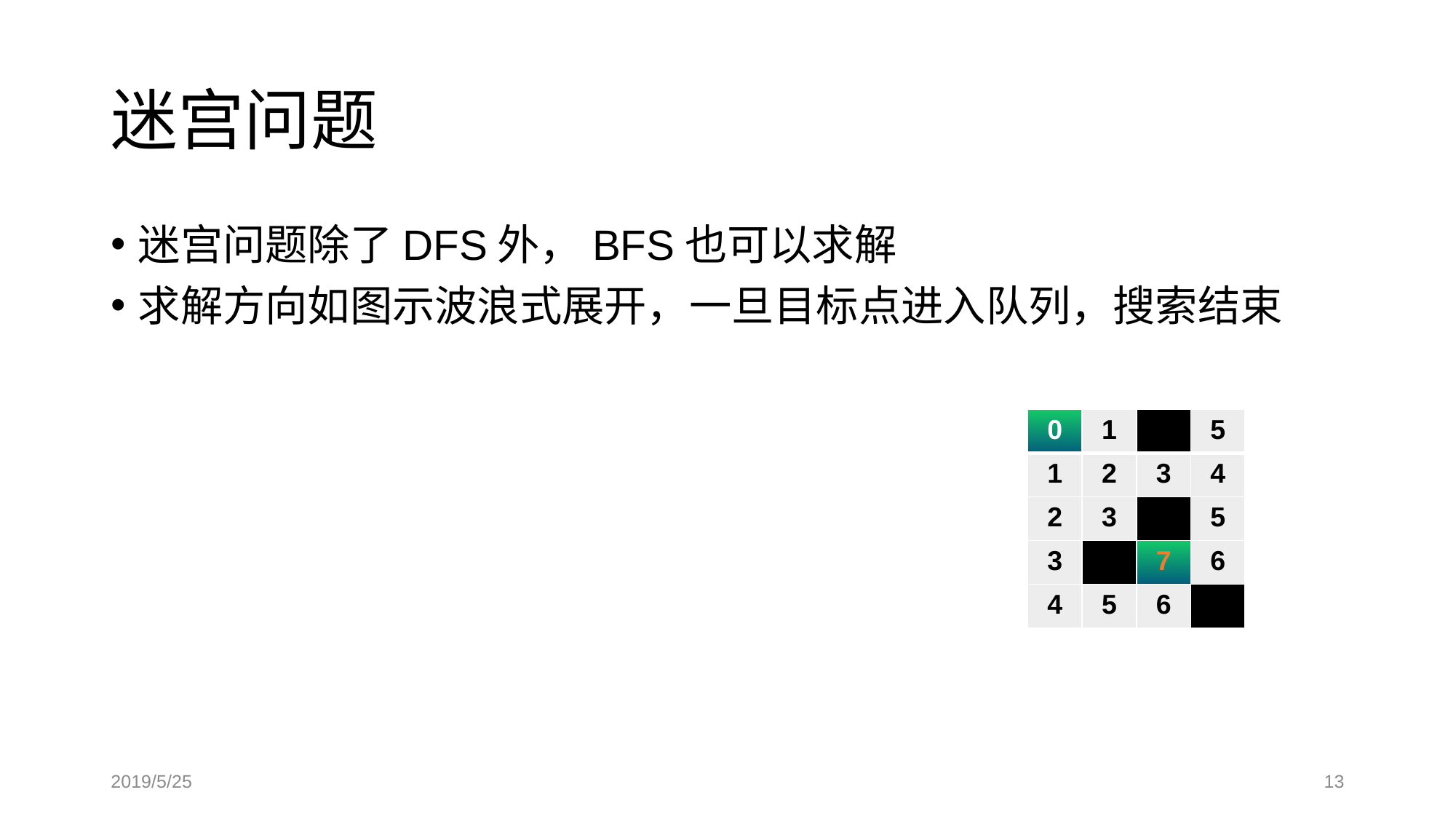

# 迷宫问题
迷宫问题除了DFS外，BFS也可以求解
求解方向如图示波浪式展开，一旦目标点进入队列，搜索结束
| 0 | 1 |  | 5 |
| --- | --- | --- | --- |
| 1 | 2 | 3 | 4 |
| 2 | 3 |  | 5 |
| 3 |  | 7 | 6 |
| 4 | 5 | 6 |  |
2019/5/25
13